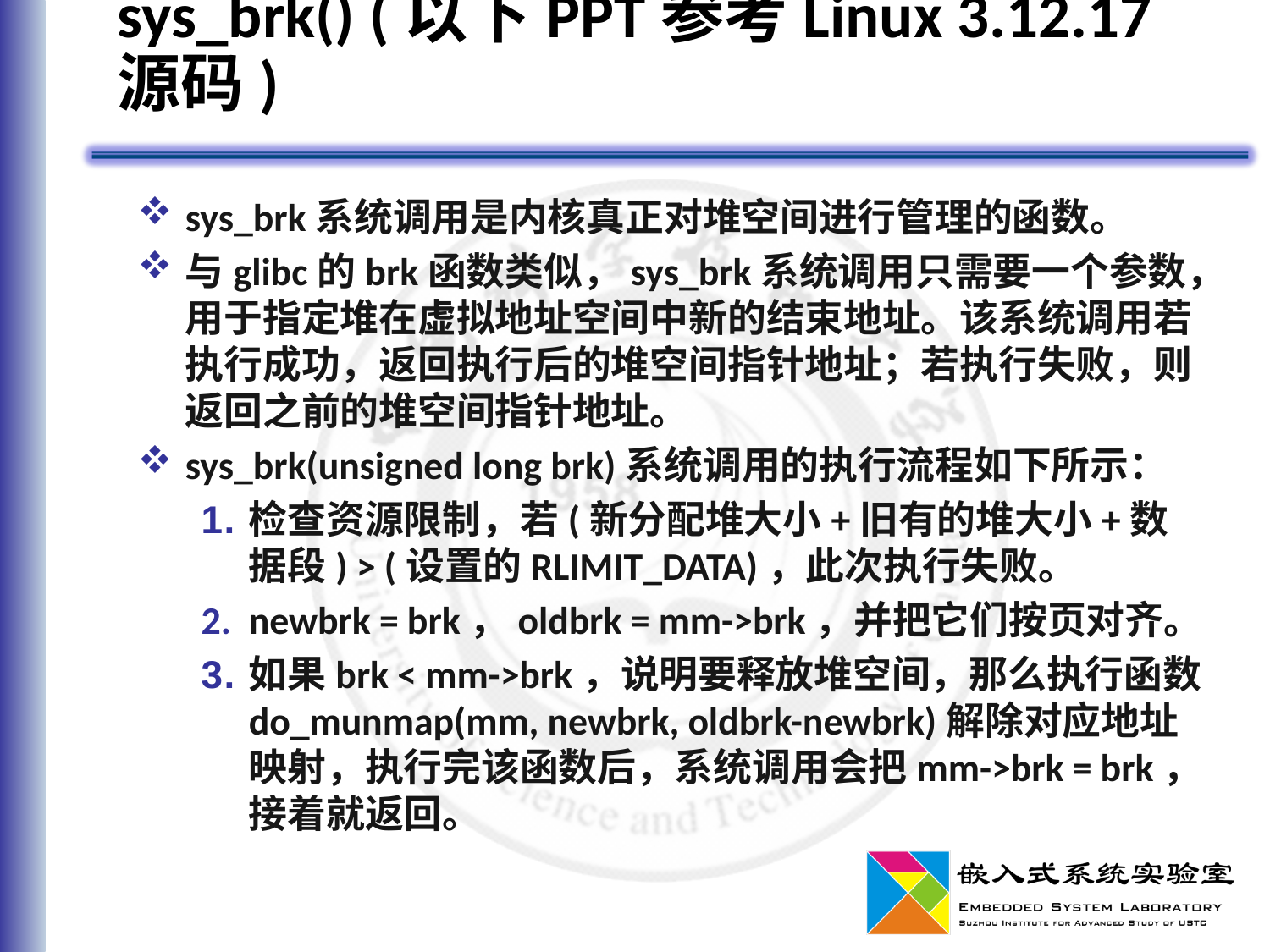

# sys_brk() (以下PPT参考Linux 3.12.17源码)
sys_brk系统调用是内核真正对堆空间进行管理的函数。
与glibc的brk函数类似，sys_brk系统调用只需要一个参数，用于指定堆在虚拟地址空间中新的结束地址。该系统调用若执行成功，返回执行后的堆空间指针地址；若执行失败，则返回之前的堆空间指针地址。
sys_brk(unsigned long brk)系统调用的执行流程如下所示：
检查资源限制，若(新分配堆大小+旧有的堆大小+数据段) > (设置的RLIMIT_DATA)，此次执行失败。
newbrk = brk，oldbrk = mm->brk，并把它们按页对齐。
如果brk < mm->brk，说明要释放堆空间，那么执行函数do_munmap(mm, newbrk, oldbrk-newbrk)解除对应地址映射，执行完该函数后，系统调用会把mm->brk = brk，接着就返回。